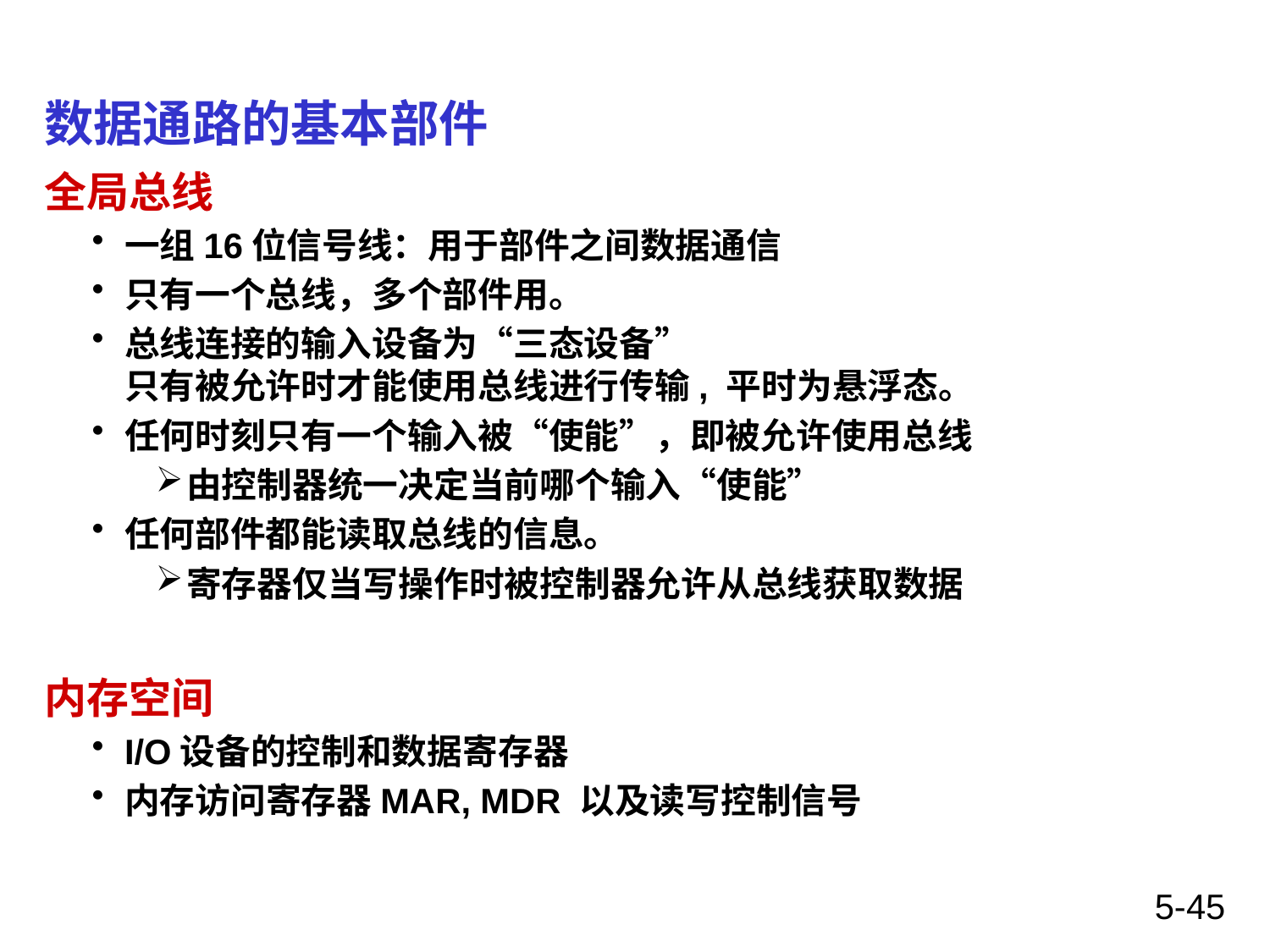

# 数据通路的基本部件
全局总线
一组16位信号线：用于部件之间数据通信
只有一个总线，多个部件用。
总线连接的输入设备为“三态设备”
只有被允许时才能使用总线进行传输, 平时为悬浮态。
任何时刻只有一个输入被“使能”，即被允许使用总线
由控制器统一决定当前哪个输入“使能”
任何部件都能读取总线的信息。
寄存器仅当写操作时被控制器允许从总线获取数据

内存空间
I/O设备的控制和数据寄存器
内存访问寄存器MAR, MDR 以及读写控制信号
5-45